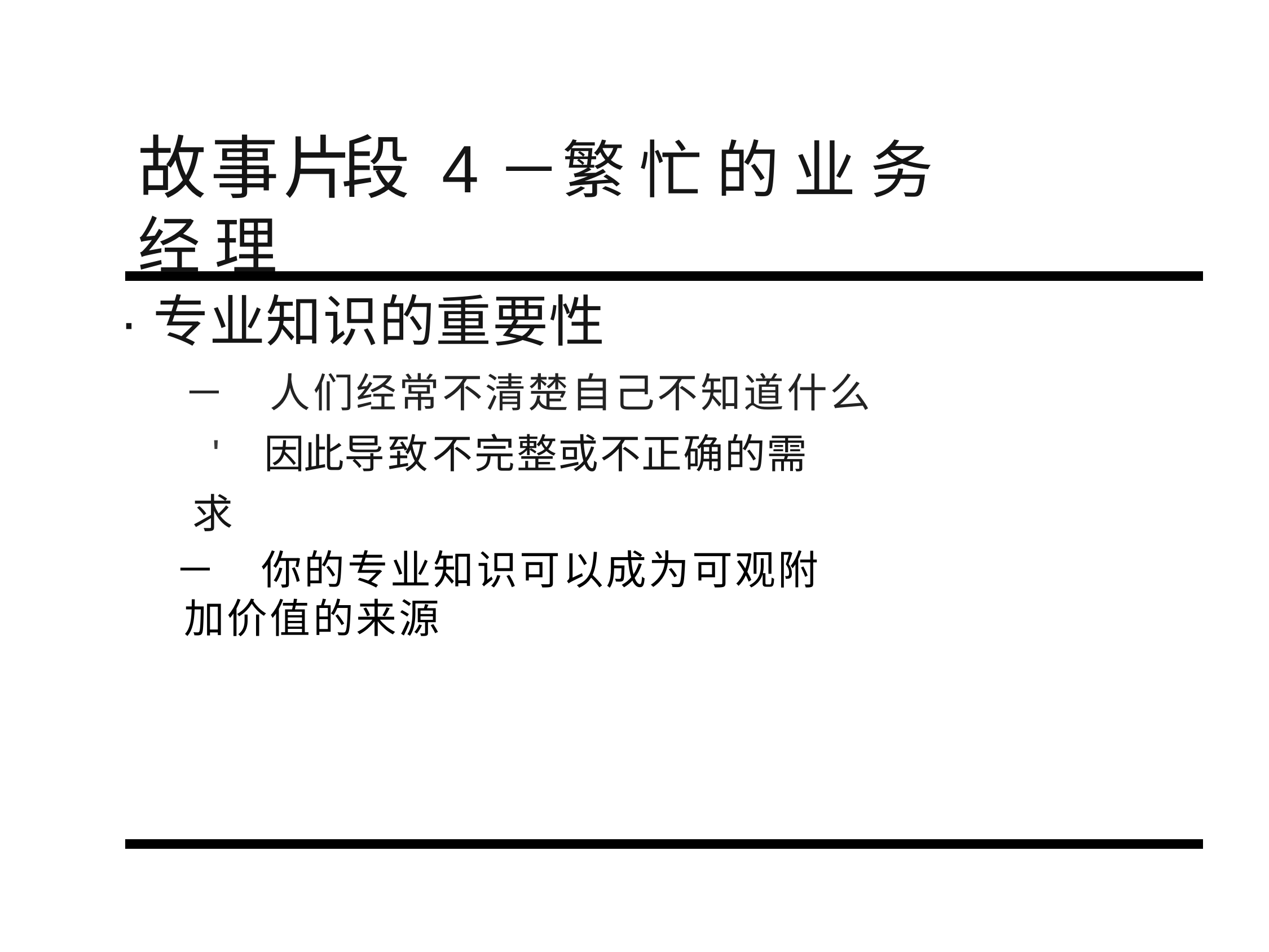

# 故事片段 4－繁 忙 的 业 务 经 理
·专业知识的重要性
－人们经常不清楚自己不知道什么  ' 因此导致不完整或不正确的需求
－你的专业知识可以成为可观附加价值的来源